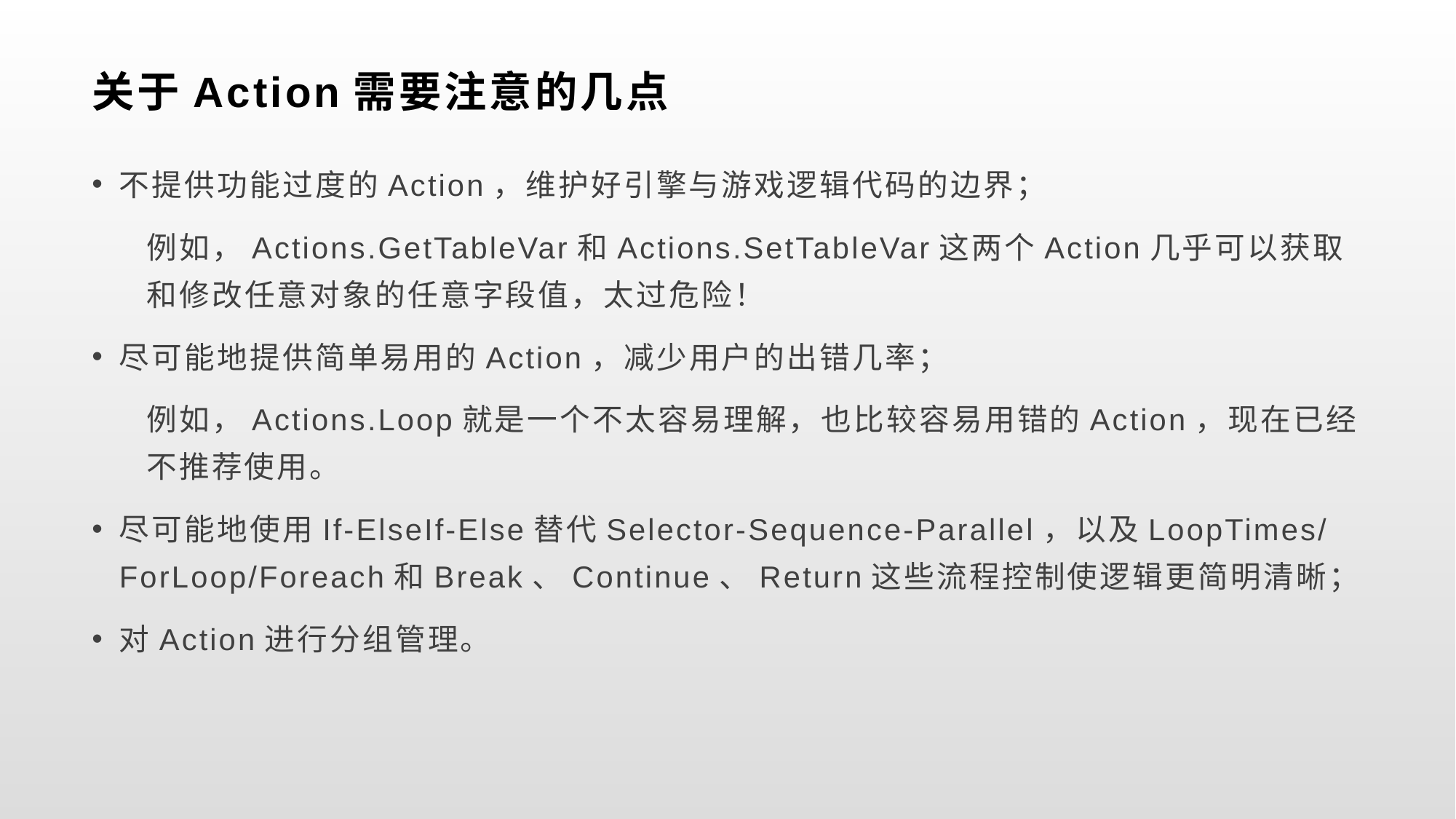

# 关于Action需要注意的几点
不提供功能过度的Action，维护好引擎与游戏逻辑代码的边界；
例如，Actions.GetTableVar和Actions.SetTableVar这两个Action几乎可以获取和修改任意对象的任意字段值，太过危险！
尽可能地提供简单易用的Action，减少用户的出错几率；
例如，Actions.Loop就是一个不太容易理解，也比较容易用错的Action，现在已经不推荐使用。
尽可能地使用If-ElseIf-Else替代Selector-Sequence-Parallel，以及LoopTimes/ForLoop/Foreach和Break、Continue、Return这些流程控制使逻辑更简明清晰；
对Action进行分组管理。